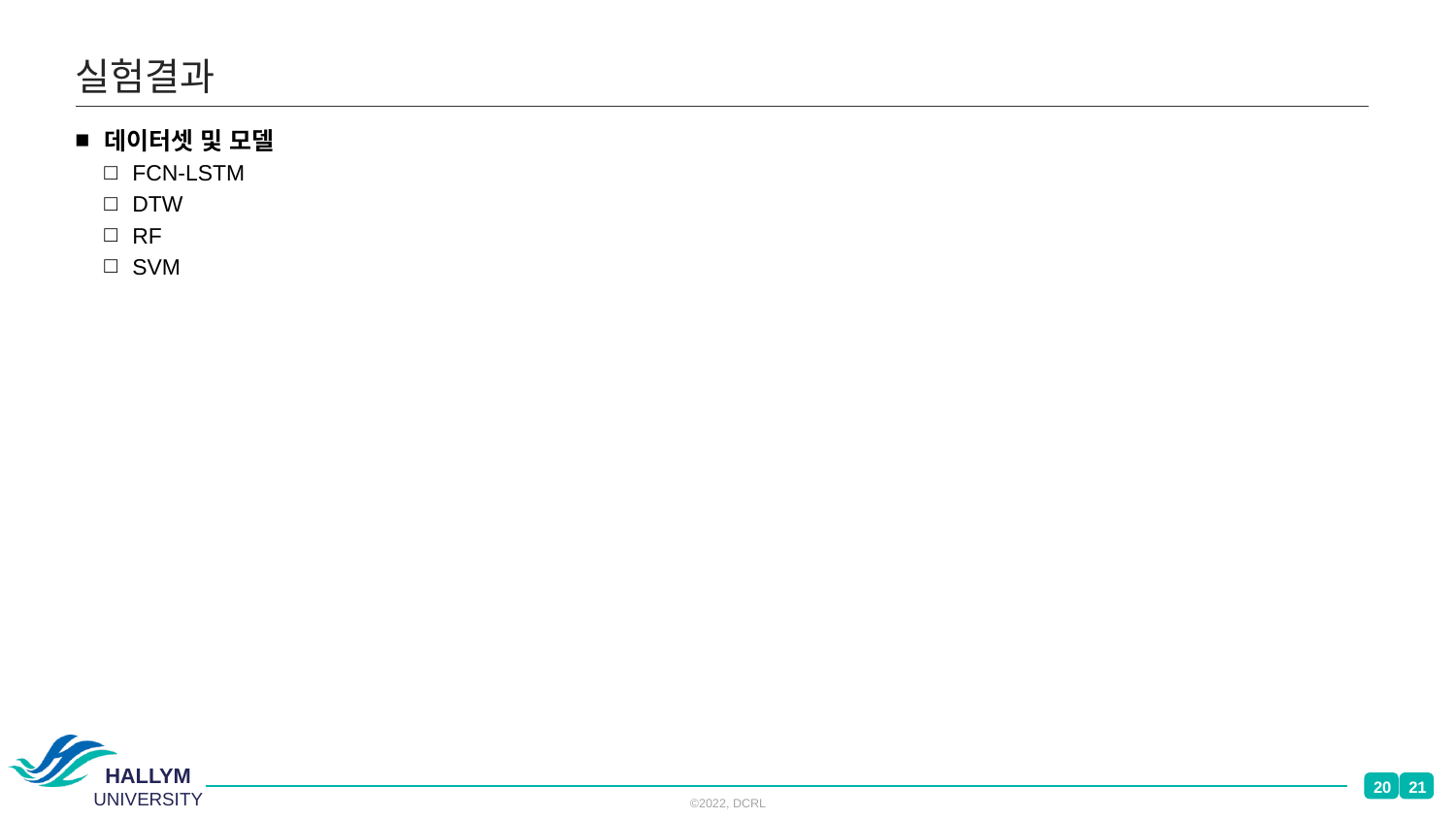

# 실험결과
데이터셋 및 모델
FCN-LSTM
DTW
RF
SVM